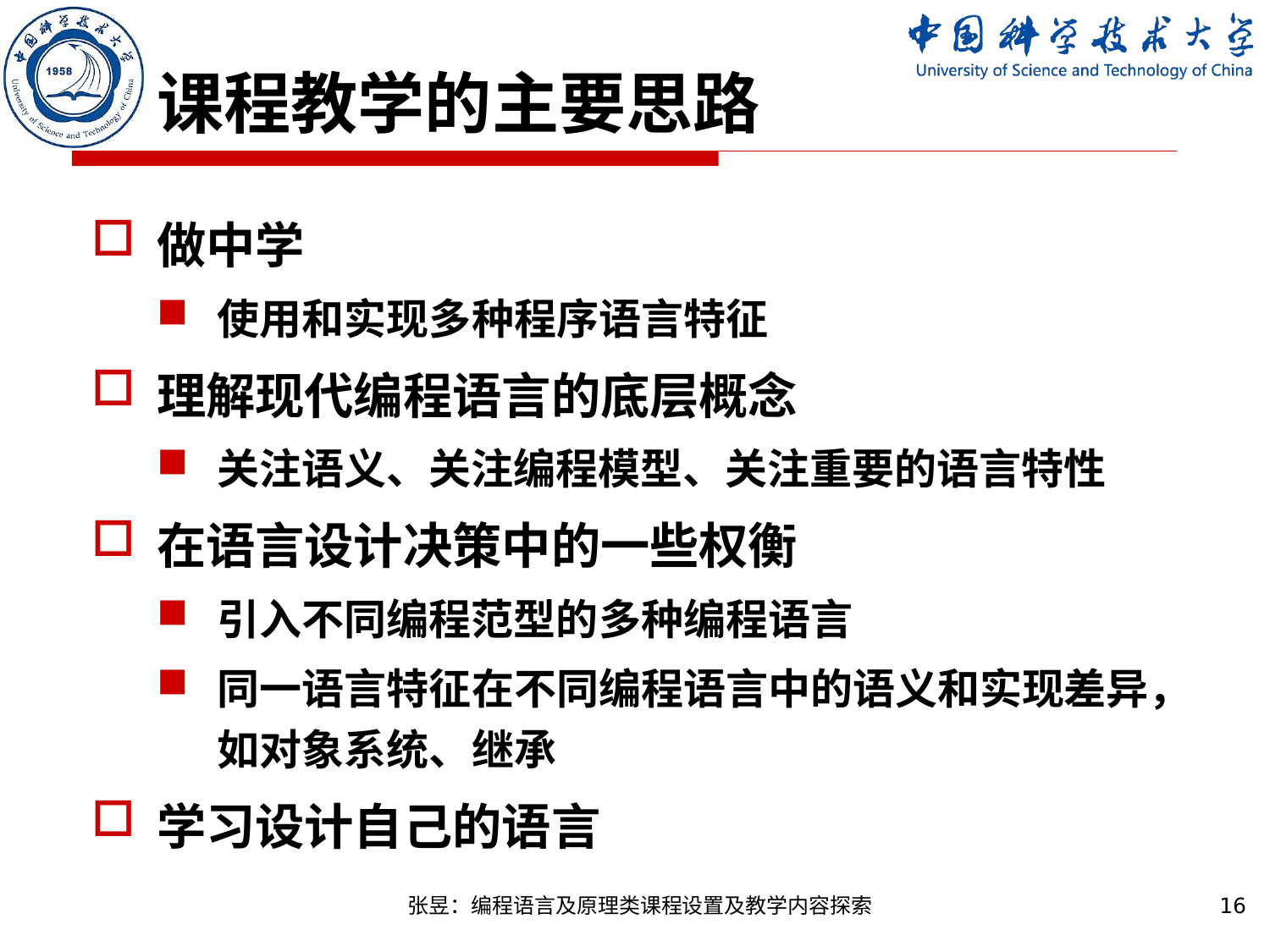

# 课程教学的主要思路
做中学
使用和实现多种程序语言特征
理解现代编程语言的底层概念
关注语义、关注编程模型、关注重要的语言特性
在语言设计决策中的一些权衡
引入不同编程范型的多种编程语言
同一语言特征在不同编程语言中的语义和实现差异，如对象系统、继承
学习设计自己的语言

张昱：编程语言及原理类课程设置及教学内容探索
16